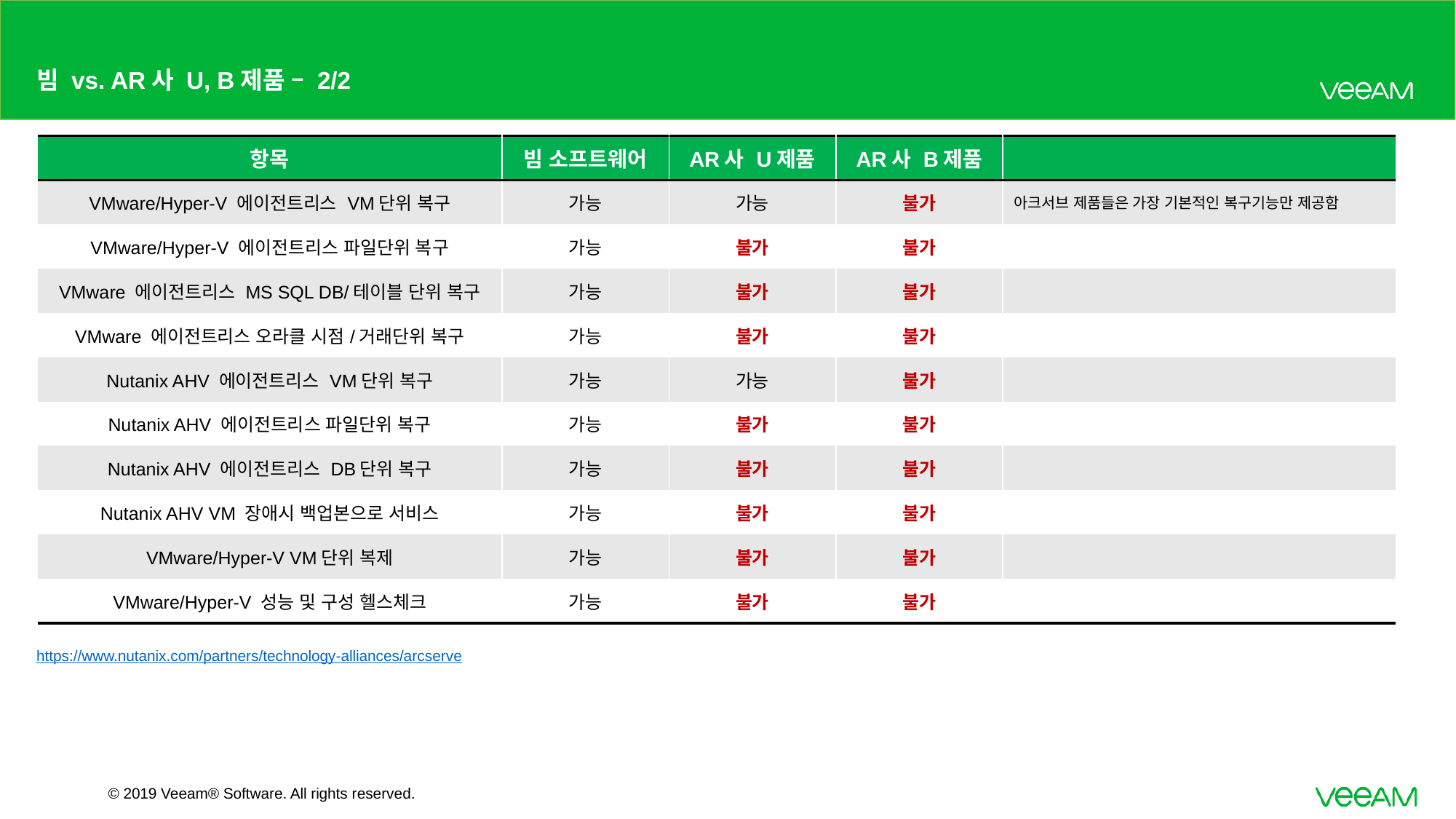

# 빔 vs. AR사 U, B제품 – 2/2
| 항목 | 빔 소프트웨어 | AR사 U제품 | AR사 B제품 |  |
| --- | --- | --- | --- | --- |
| VMware/Hyper-V 에이전트리스 VM단위 복구 | 가능 | 가능 | 불가 | 아크서브 제품들은 가장 기본적인 복구기능만 제공함 |
| VMware/Hyper-V 에이전트리스 파일단위 복구 | 가능 | 불가 | 불가 |  |
| VMware 에이전트리스 MS SQL DB/테이블 단위 복구 | 가능 | 불가 | 불가 |  |
| VMware 에이전트리스 오라클 시점/거래단위 복구 | 가능 | 불가 | 불가 |  |
| Nutanix AHV 에이전트리스 VM단위 복구 | 가능 | 가능 | 불가 |  |
| Nutanix AHV 에이전트리스 파일단위 복구 | 가능 | 불가 | 불가 |  |
| Nutanix AHV 에이전트리스 DB단위 복구 | 가능 | 불가 | 불가 |  |
| Nutanix AHV VM 장애시 백업본으로 서비스 | 가능 | 불가 | 불가 |  |
| VMware/Hyper-V VM단위 복제 | 가능 | 불가 | 불가 |  |
| VMware/Hyper-V 성능 및 구성 헬스체크 | 가능 | 불가 | 불가 |  |
https://www.nutanix.com/partners/technology-alliances/arcserve